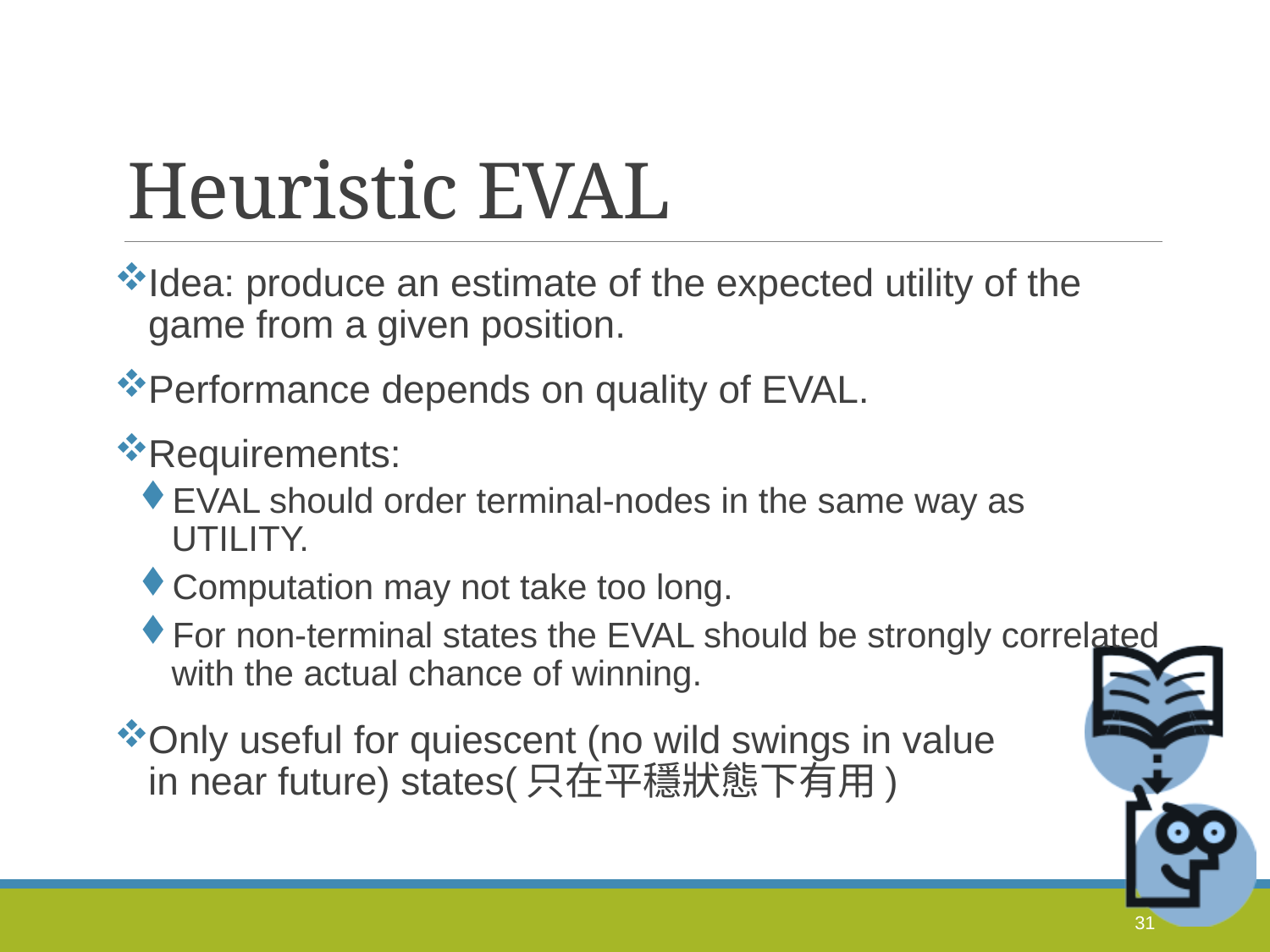

# Heuristic EVAL
Idea: produce an estimate of the expected utility of the game from a given position.
Performance depends on quality of EVAL.
Requirements:
EVAL should order terminal-nodes in the same way as UTILITY.
Computation may not take too long.
For non-terminal states the EVAL should be strongly correlated with the actual chance of winning.
Only useful for quiescent (no wild swings in value
in near future) states(只在平穩狀態下有用)
31